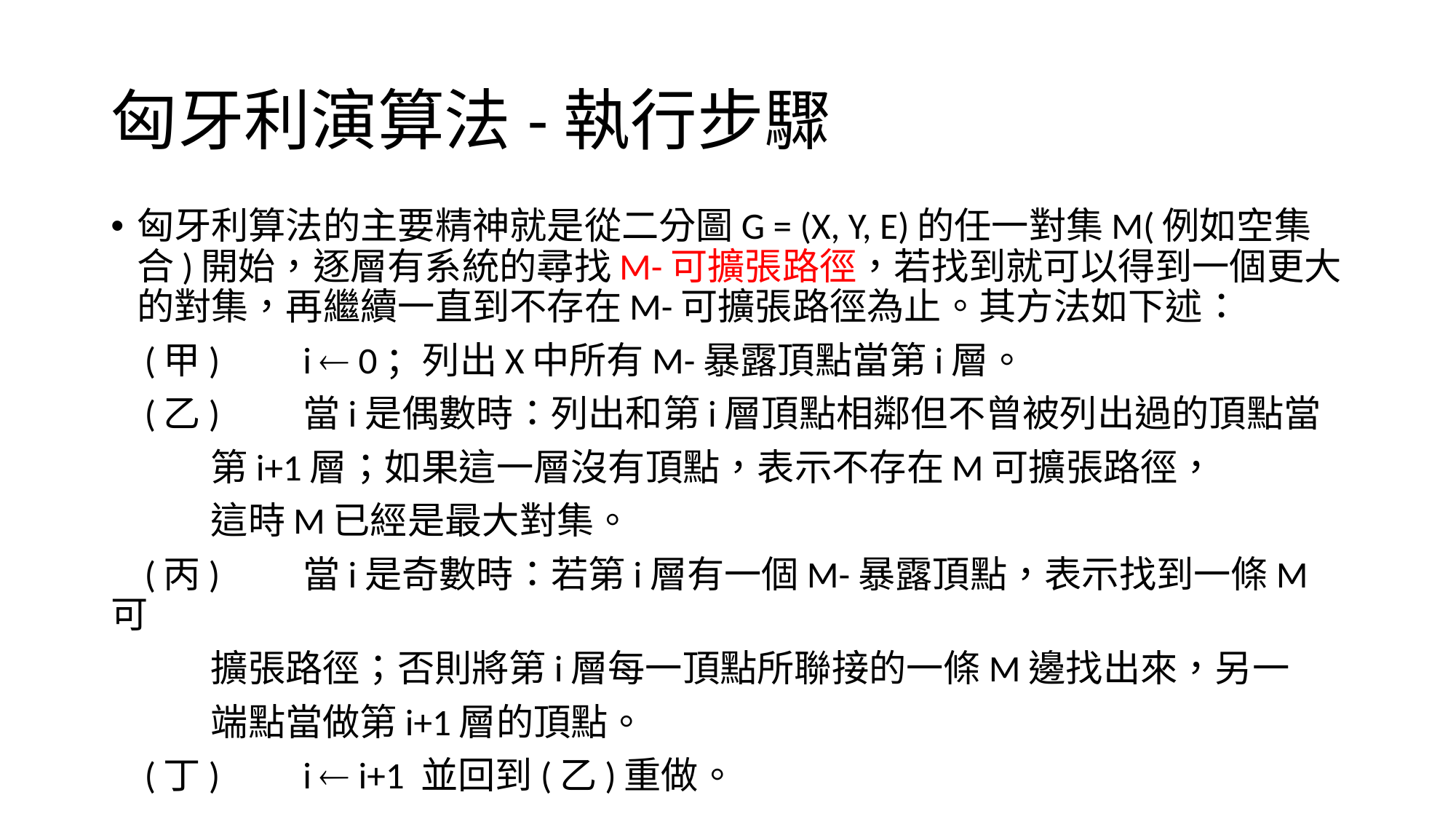

# 匈牙利演算法-執行步驟
匈牙利算法的主要精神就是從二分圖G = (X, Y, E)的任一對集M(例如空集合)開始，逐層有系統的尋找M-可擴張路徑，若找到就可以得到一個更大的對集，再繼續一直到不存在M-可擴張路徑為止。其方法如下述：
    (甲)	i ← 0；列出X中所有M-暴露頂點當第i層。
    (乙)	當i是偶數時：列出和第i層頂點相鄰但不曾被列出過的頂點當
           第i+1層；如果這一層沒有頂點，表示不存在M可擴張路徑，
           這時M已經是最大對集。
    (丙)	當i是奇數時：若第i層有一個M-暴露頂點，表示找到一條M可
           擴張路徑；否則將第i層每一頂點所聯接的一條M邊找出來，另一
           端點當做第i+1層的頂點。
    (丁)	i ← i+1 並回到(乙)重做。